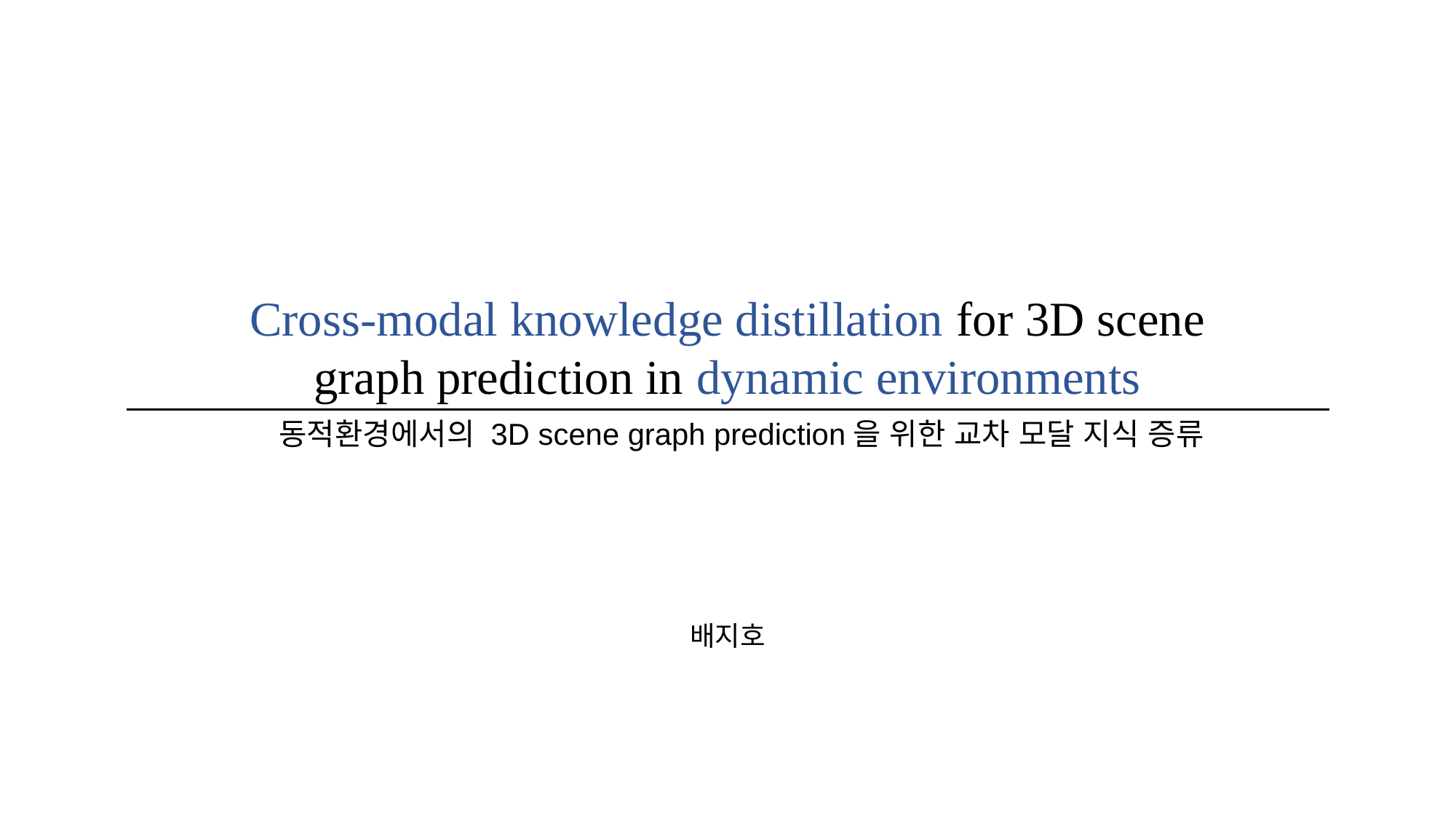

# Cross-modal knowledge distillation for 3D scene graph prediction in dynamic environments
동적환경에서의 3D scene graph prediction을 위한 교차 모달 지식 증류
배지호